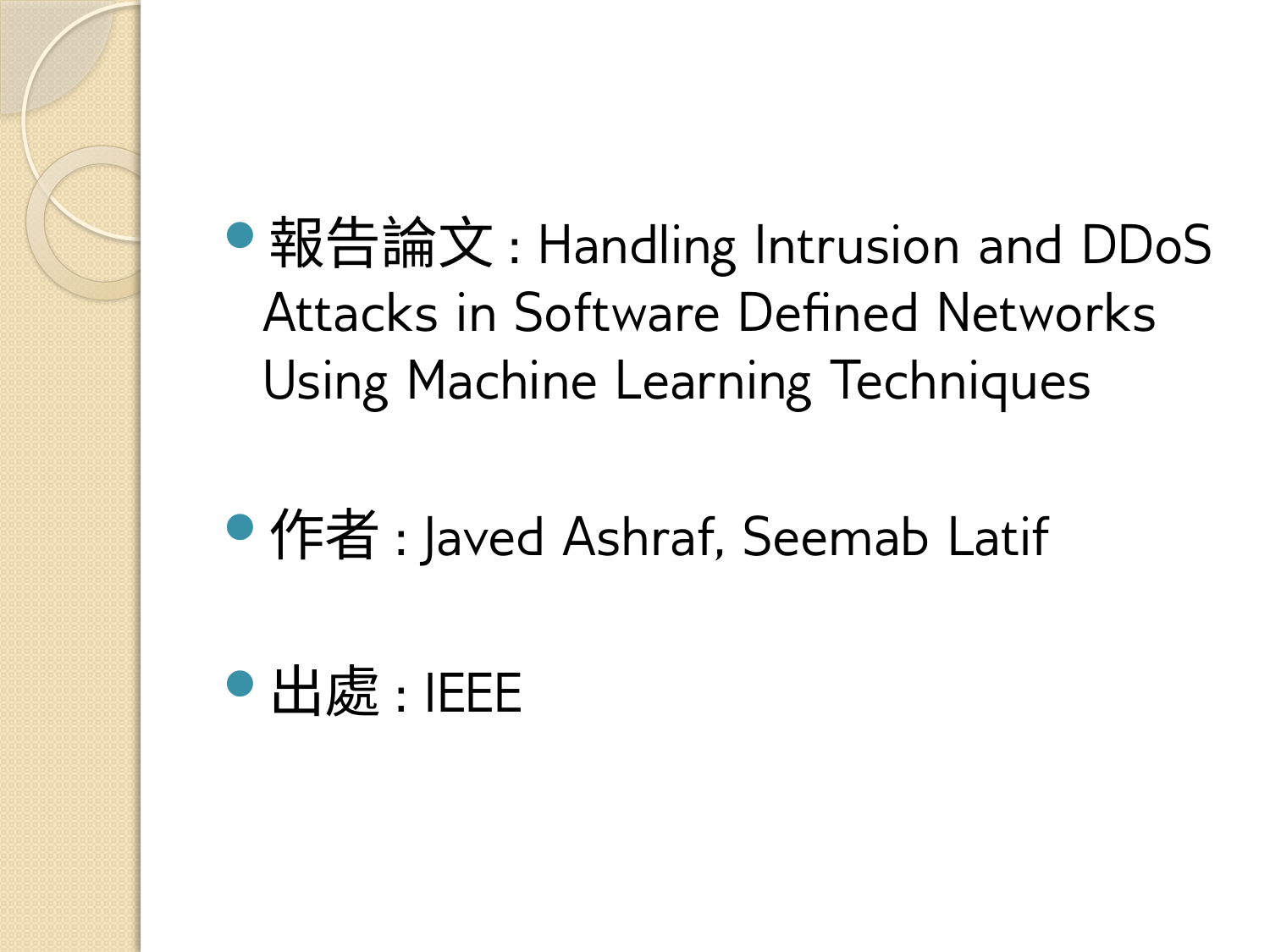

#
報告論文: Handling Intrusion and DDoS Attacks in Software Defined Networks Using Machine Learning Techniques

作者: Javed Ashraf, Seemab Latif

出處: IEEE